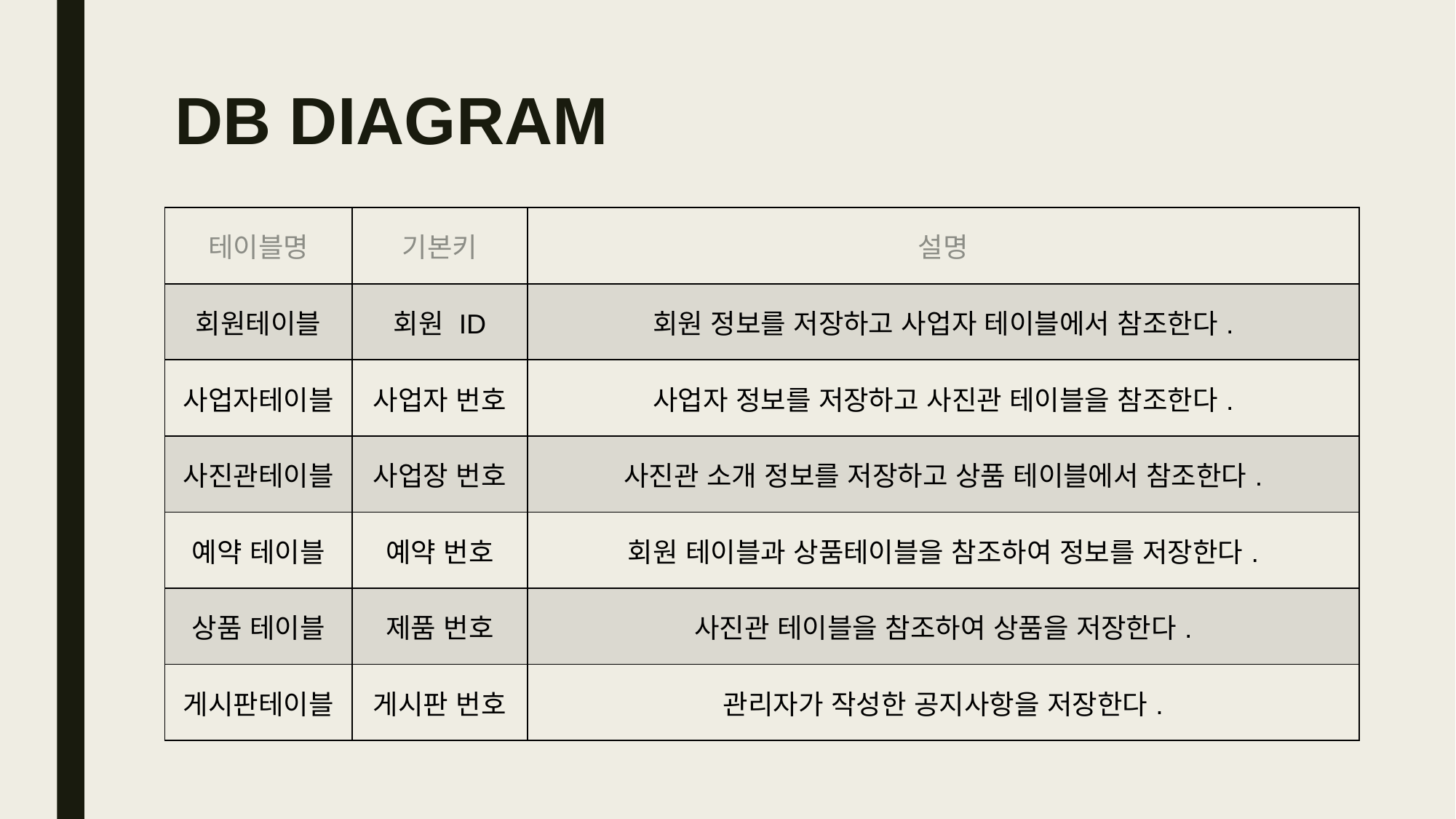

# DB DIAGRAM
| 테이블명 | 기본키 | 설명 |
| --- | --- | --- |
| 회원테이블 | 회원 ID | 회원 정보를 저장하고 사업자 테이블에서 참조한다. |
| 사업자테이블 | 사업자 번호 | 사업자 정보를 저장하고 사진관 테이블을 참조한다. |
| 사진관테이블 | 사업장 번호 | 사진관 소개 정보를 저장하고 상품 테이블에서 참조한다. |
| 예약 테이블 | 예약 번호 | 회원 테이블과 상품테이블을 참조하여 정보를 저장한다. |
| 상품 테이블 | 제품 번호 | 사진관 테이블을 참조하여 상품을 저장한다. |
| 게시판테이블 | 게시판 번호 | 관리자가 작성한 공지사항을 저장한다. |